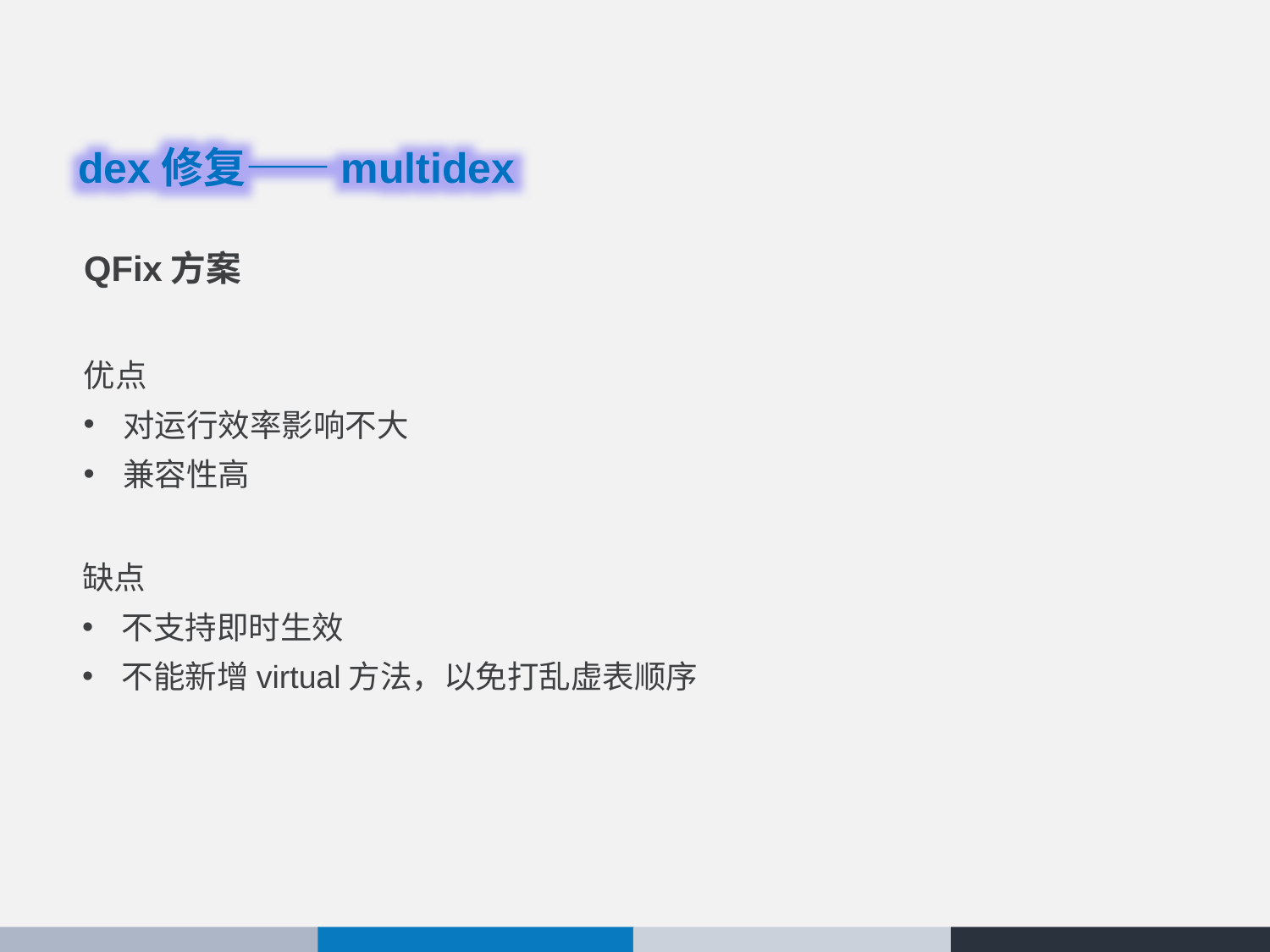

dex修复——multidex
QFix方案
优点
对运行效率影响不大
兼容性高
缺点
不支持即时生效
不能新增virtual方法，以免打乱虚表顺序